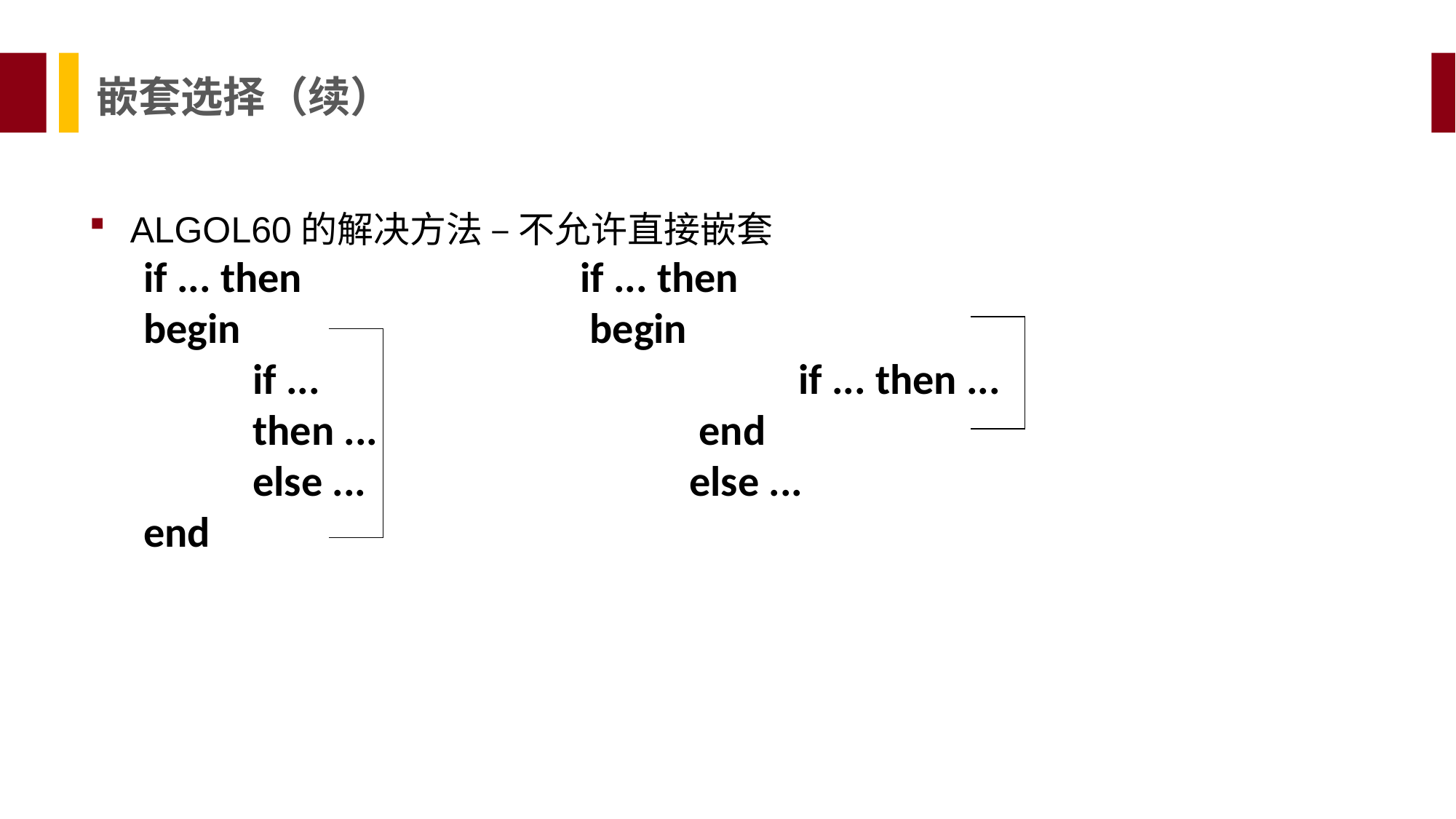

嵌套选择（续）
ALGOL60的解决方法 – 不允许直接嵌套
if ... then			if ... then
begin			 	 begin
	if ... 			  		if ... then ...
	then ... 		 	 end
	else ... 			else ...
end